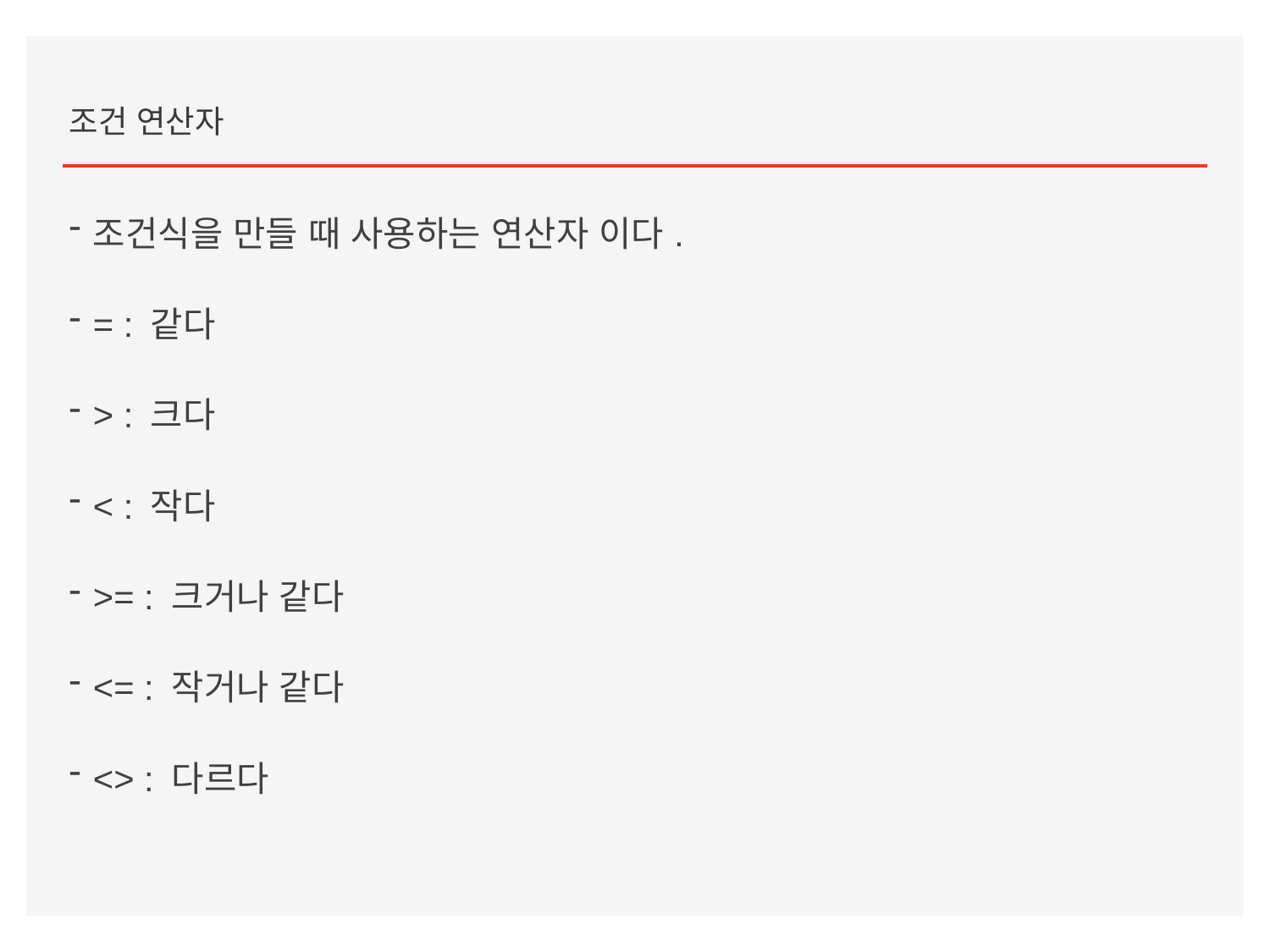

조건 연산자
조건식을 만들 때 사용하는 연산자 이다.
= : 같다
> : 크다
< : 작다
>= : 크거나 같다
<= : 작거나 같다
<> : 다르다